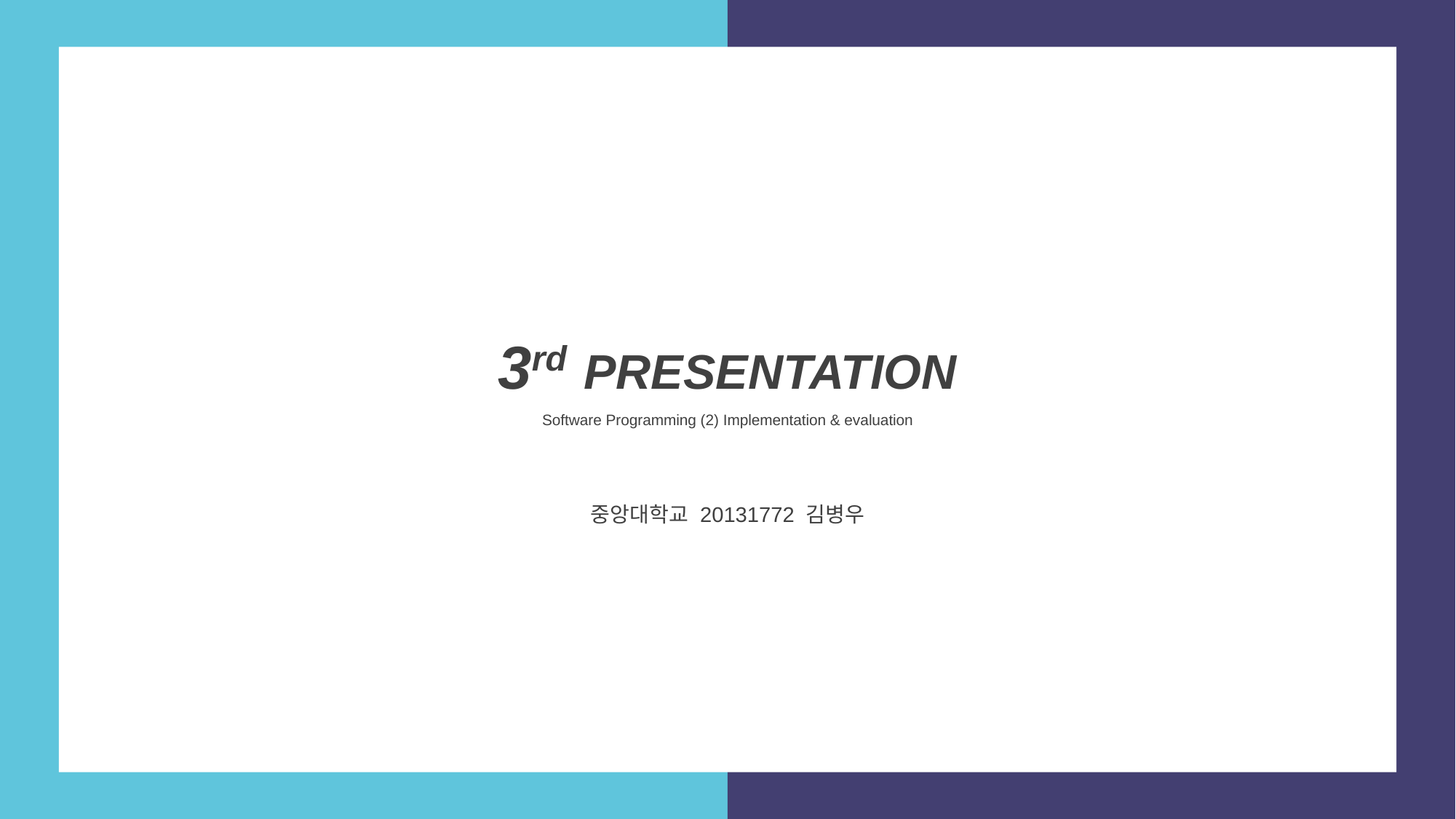

3rd PRESENTATION
Software Programming (2) Implementation & evaluation

중앙대학교 20131772 김병우